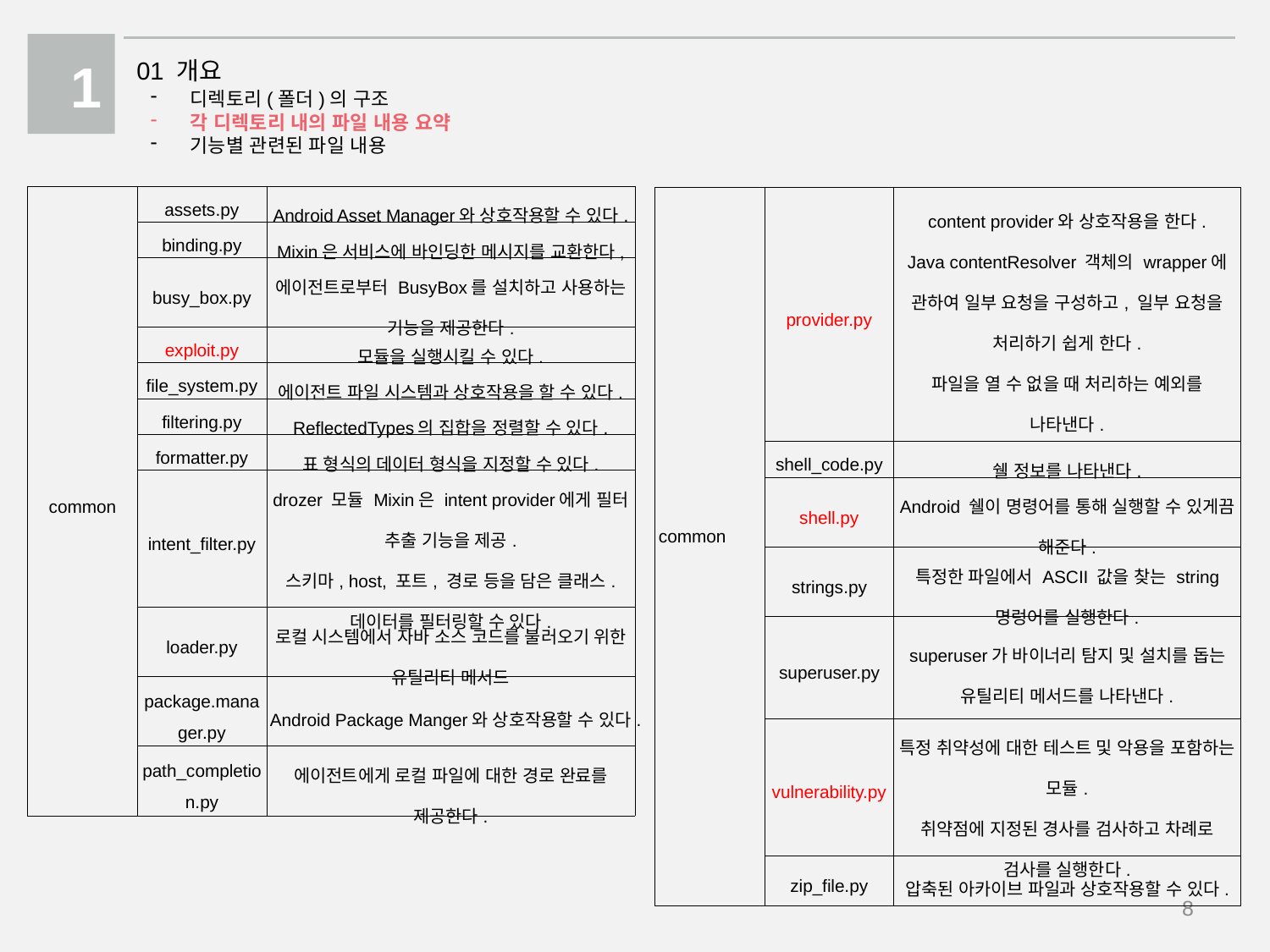

1
01 개요
디렉토리(폴더)의 구조
각 디렉토리 내의 파일 내용 요약
기능별 관련된 파일 내용

| common | assets.py | Android Asset Manager와 상호작용할 수 있다. |
| --- | --- | --- |
|  | binding.py | Mixin은 서비스에 바인딩한 메시지를 교환한다, |
|  | busy\_box.py | 에이전트로부터 BusyBox를 설치하고 사용하는 기능을 제공한다. |
|  | exploit.py | 모듈을 실행시킬 수 있다. |
|  | file\_system.py | 에이전트 파일 시스템과 상호작용을 할 수 있다. |
|  | filtering.py | ReflectedTypes의 집합을 정렬할 수 있다. |
|  | formatter.py | 표 형식의 데이터 형식을 지정할 수 있다. |
|  | intent\_filter.py | drozer 모듈 Mixin은 intent provider에게 필터 추출 기능을 제공. 스키마, host, 포트, 경로 등을 담은 클래스. 데이터를 필터링할 수 있다. |
|  | loader.py | 로컬 시스템에서 자바 소스 코드를 불러오기 위한 유틸리티 메서드 |
|  | package.manager.py | Android Package Manger와 상호작용할 수 있다. |
|  | path\_completion.py | 에이전트에게 로컬 파일에 대한 경로 완료를 제공한다. |
| common | provider.py | content provider와 상호작용을 한다. Java contentResolver 객체의 wrapper에 관하여 일부 요청을 구성하고, 일부 요청을 처리하기 쉽게 한다. 파일을 열 수 없을 때 처리하는 예외를 나타낸다. |
| --- | --- | --- |
|  | shell\_code.py | 쉘 정보를 나타낸다. |
|  | shell.py | Android 쉘이 명령어를 통해 실행할 수 있게끔 해준다. |
|  | strings.py | 특정한 파일에서 ASCII 값을 찾는 string 명렁어를 실행한다. |
|  | superuser.py | superuser가 바이너리 탐지 및 설치를 돕는 유틸리티 메서드를 나타낸다. |
|  | vulnerability.py | 특정 취약성에 대한 테스트 및 악용을 포함하는 모듈. 취약점에 지정된 경사를 검사하고 차례로 검사를 실행한다. |
|  | zip\_file.py | 압축된 아카이브 파일과 상호작용할 수 있다. |
8